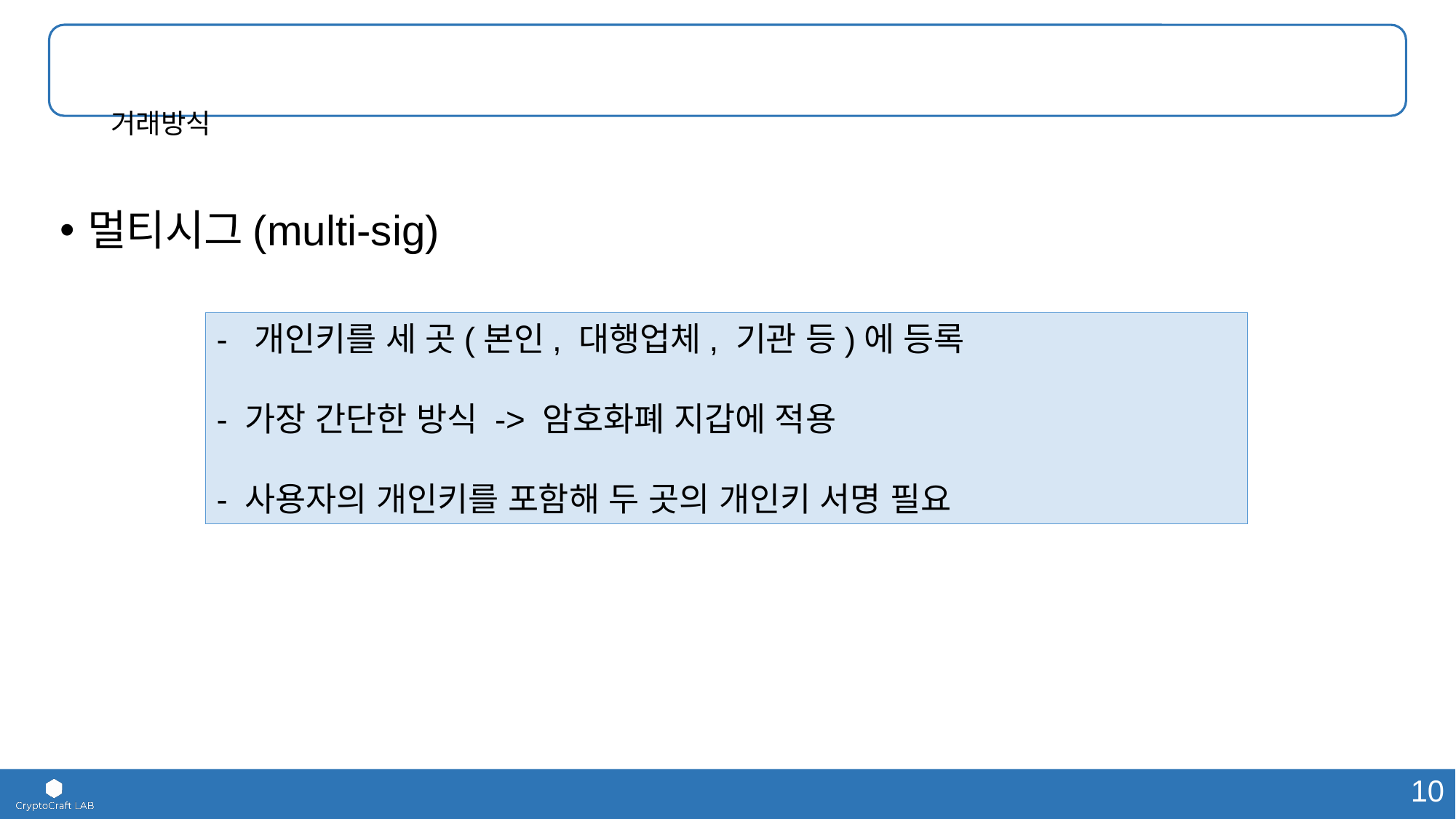

# 거래방식

멀티시그(multi-sig)

-  개인키를 세 곳(본인, 대행업체, 기관 등)에 등록

- 가장 간단한 방식 -> 암호화폐 지갑에 적용

- 사용자의 개인키를 포함해 두 곳의 개인키 서명 필요